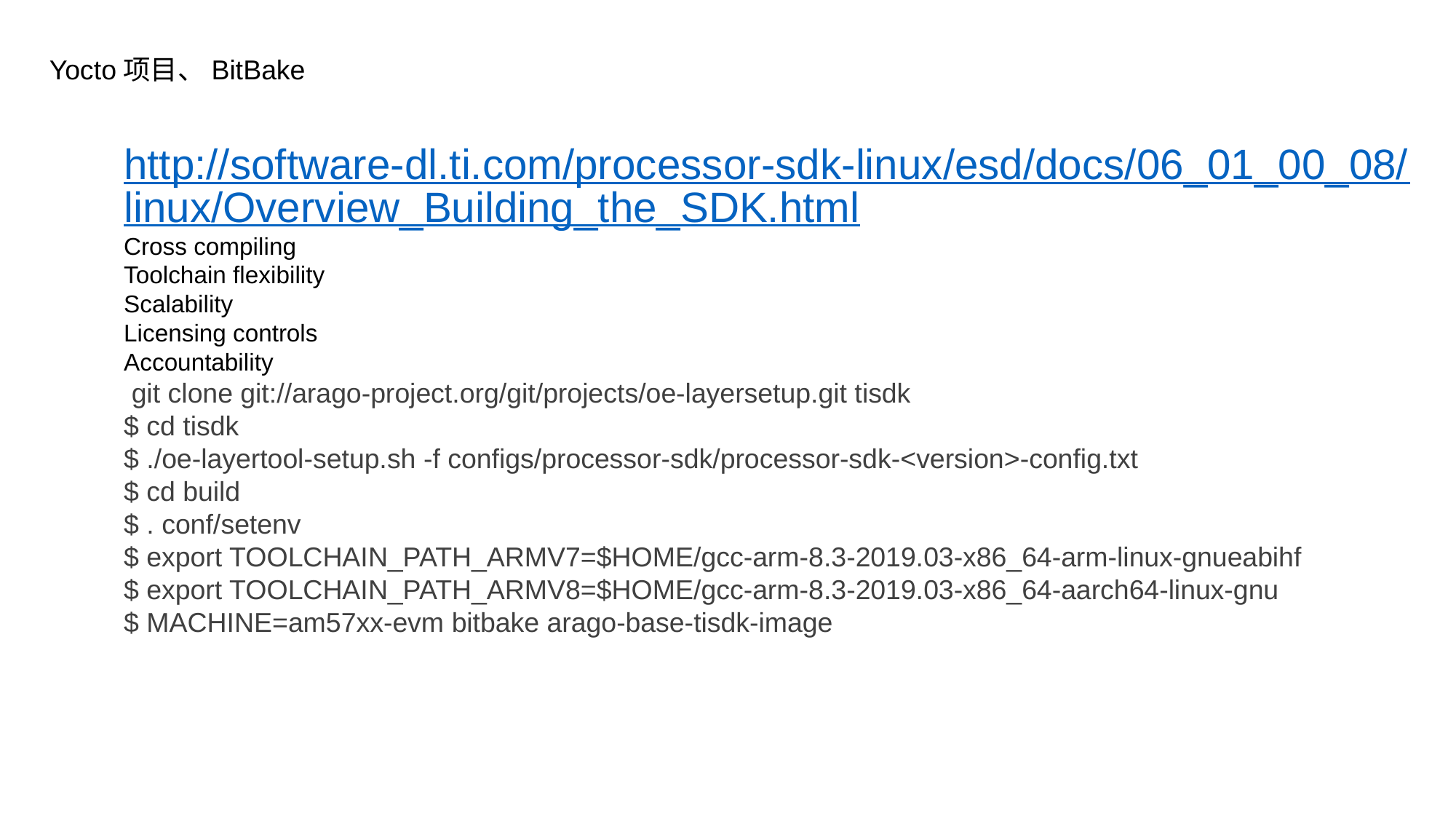

Yocto项目、BitBake
http://software-dl.ti.com/processor-sdk-linux/esd/docs/06_01_00_08/linux/Overview_Building_the_SDK.html
Cross compiling
Toolchain flexibility
Scalability
Licensing controls
Accountability
 git clone git://arago-project.org/git/projects/oe-layersetup.git tisdk
$ cd tisdk
$ ./oe-layertool-setup.sh -f configs/processor-sdk/processor-sdk-<version>-config.txt
$ cd build
$ . conf/setenv
$ export TOOLCHAIN_PATH_ARMV7=$HOME/gcc-arm-8.3-2019.03-x86_64-arm-linux-gnueabihf
$ export TOOLCHAIN_PATH_ARMV8=$HOME/gcc-arm-8.3-2019.03-x86_64-aarch64-linux-gnu
$ MACHINE=am57xx-evm bitbake arago-base-tisdk-image